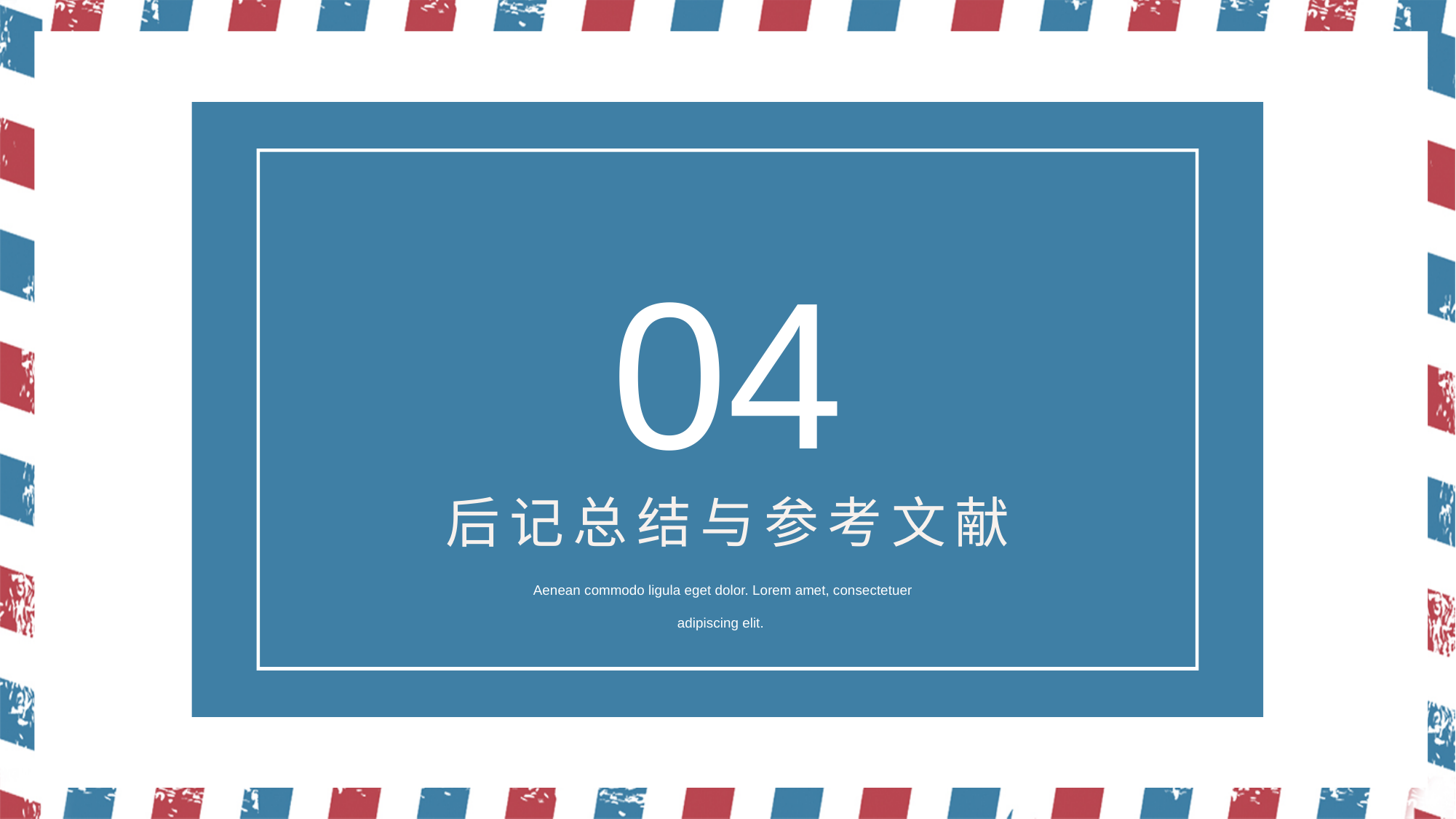

04
后记总结与参考文献
Aenean commodo ligula eget dolor. Lorem amet, consectetuer adipiscing elit.